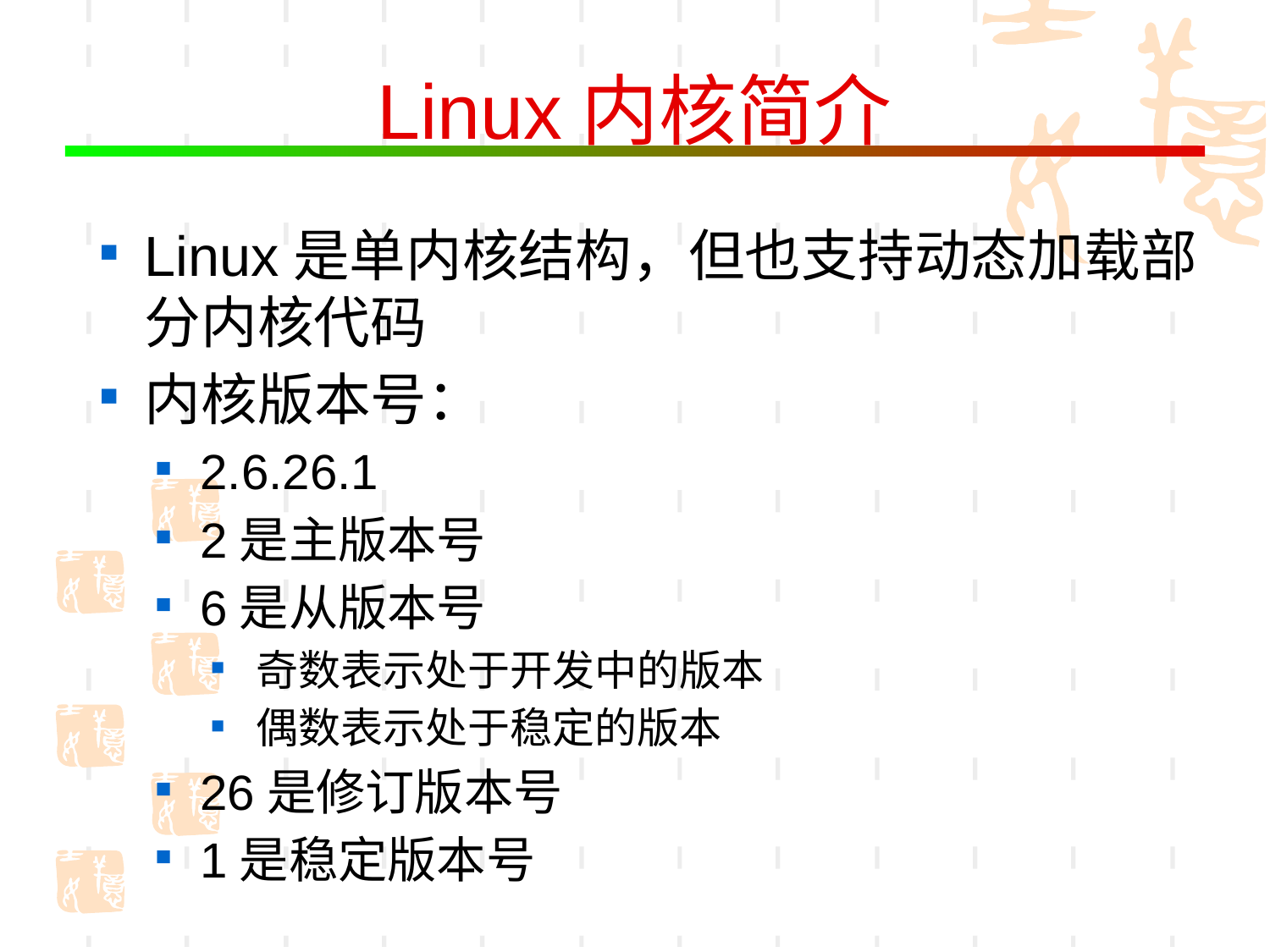

# Linux内核简介
Linux是单内核结构，但也支持动态加载部分内核代码
内核版本号：
2.6.26.1
2是主版本号
6是从版本号
奇数表示处于开发中的版本
偶数表示处于稳定的版本
26是修订版本号
1是稳定版本号